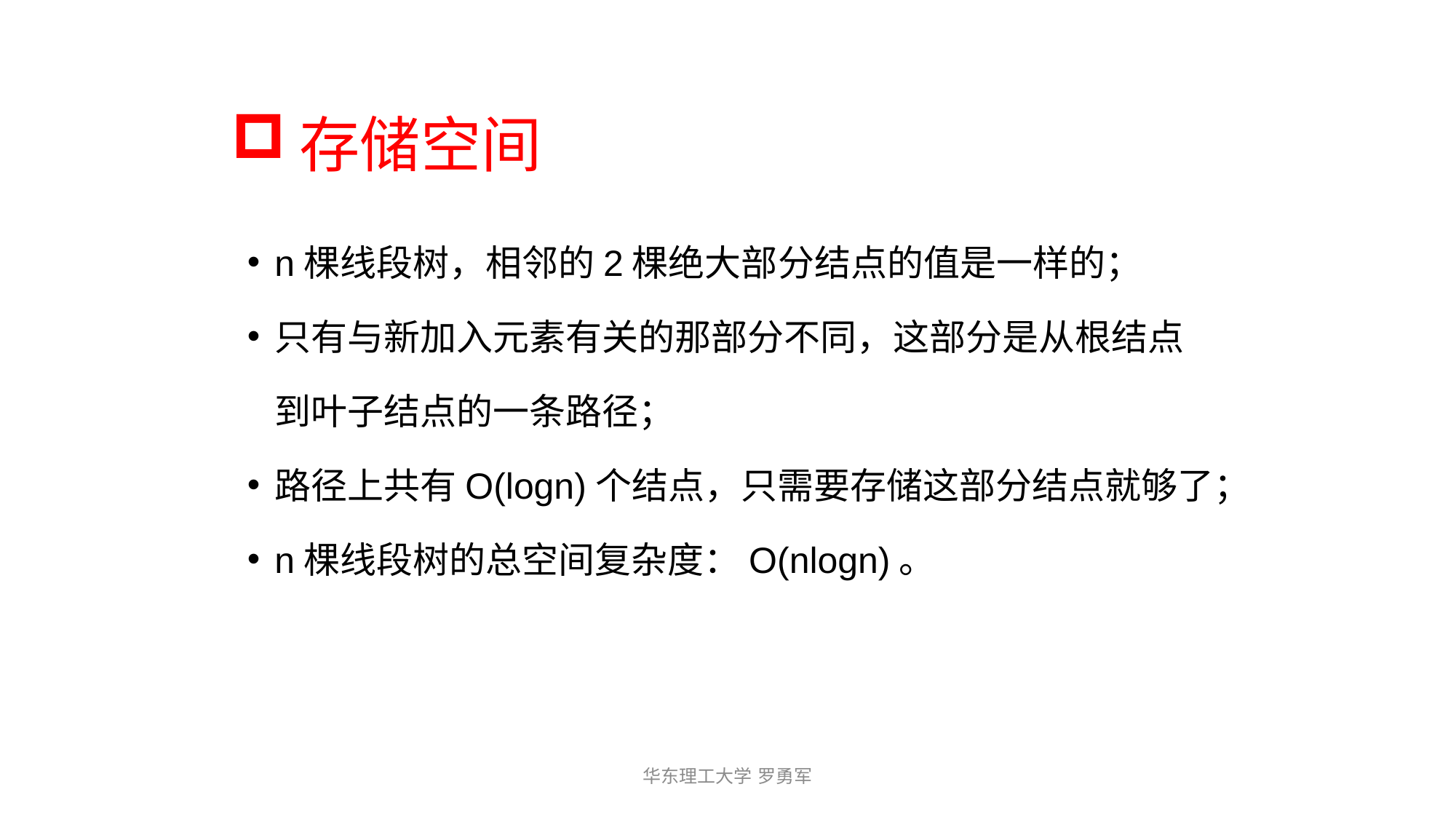

# 存储空间
n棵线段树，相邻的2棵绝大部分结点的值是一样的；
只有与新加入元素有关的那部分不同，这部分是从根结点到叶子结点的一条路径；
路径上共有O(logn)个结点，只需要存储这部分结点就够了；
n棵线段树的总空间复杂度：O(nlogn)。
华东理工大学 罗勇军